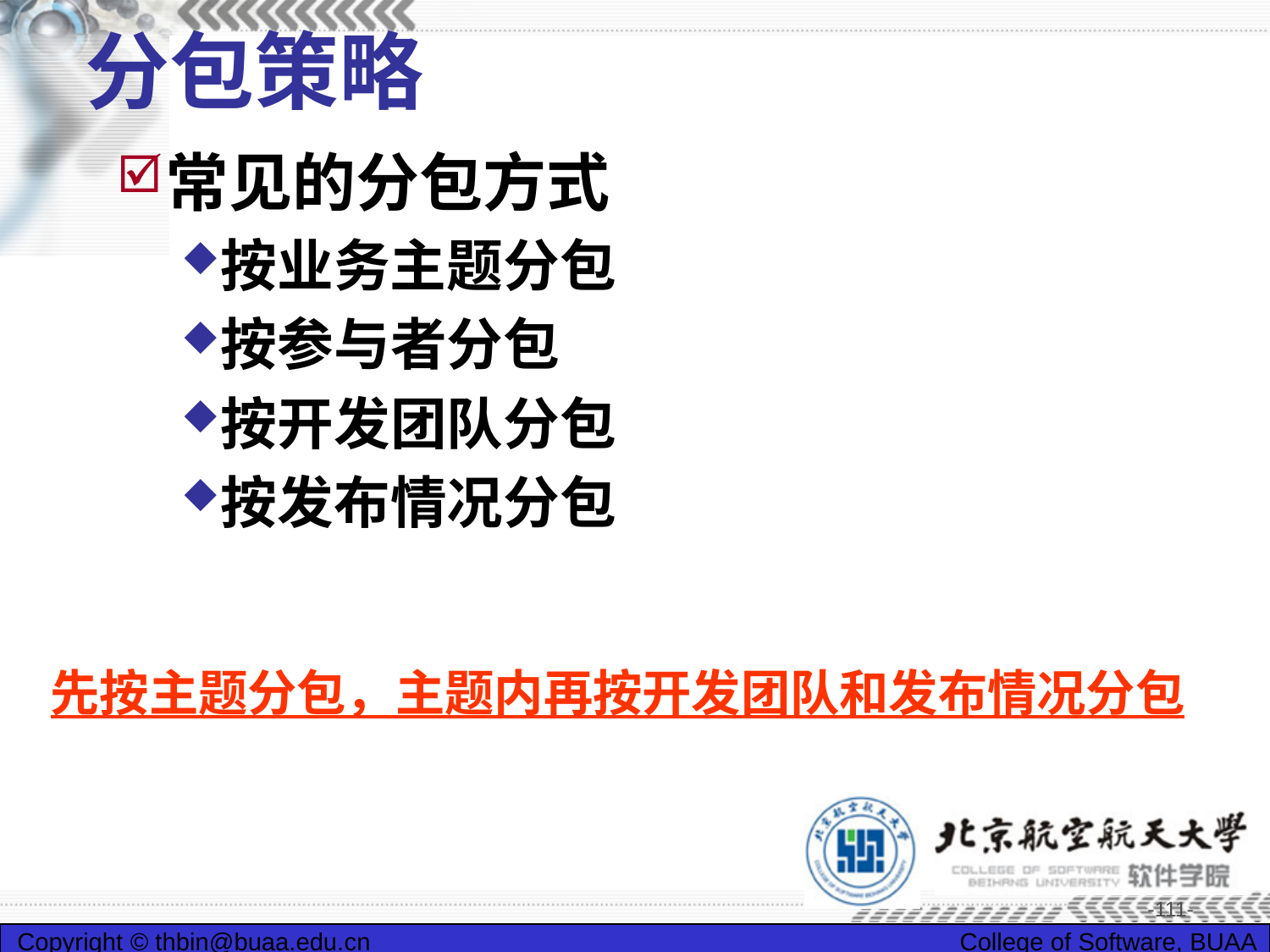

# 分包策略
常见的分包方式
按业务主题分包
按参与者分包
按开发团队分包
按发布情况分包

先按主题分包，主题内再按开发团队和发布情况分包
-111-